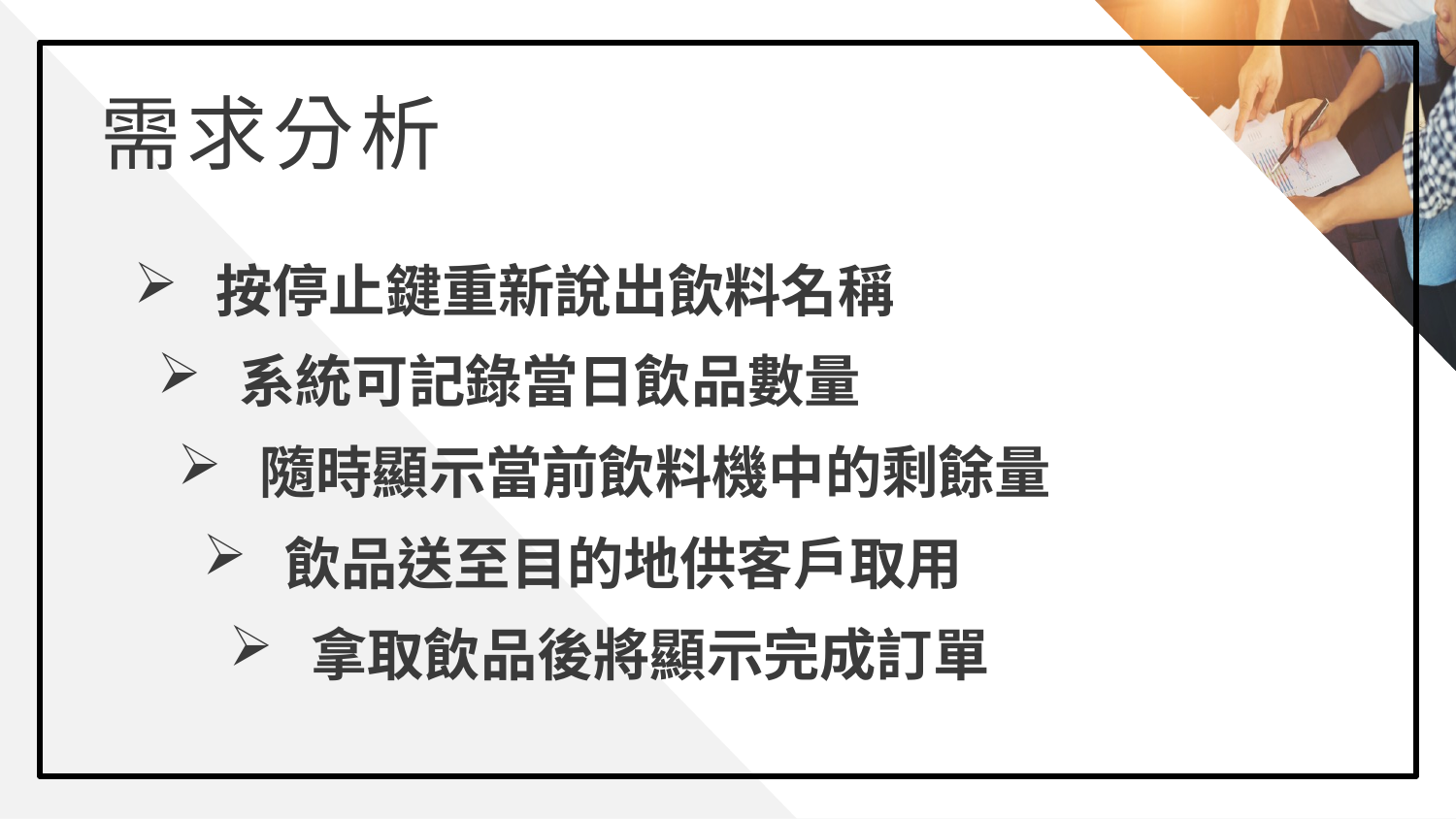

需求分析
按停止鍵重新說出飲料名稱
系統可記錄當日飲品數量
隨時顯示當前飲料機中的剩餘量
飲品送至目的地供客戶取用
拿取飲品後將顯示完成訂單